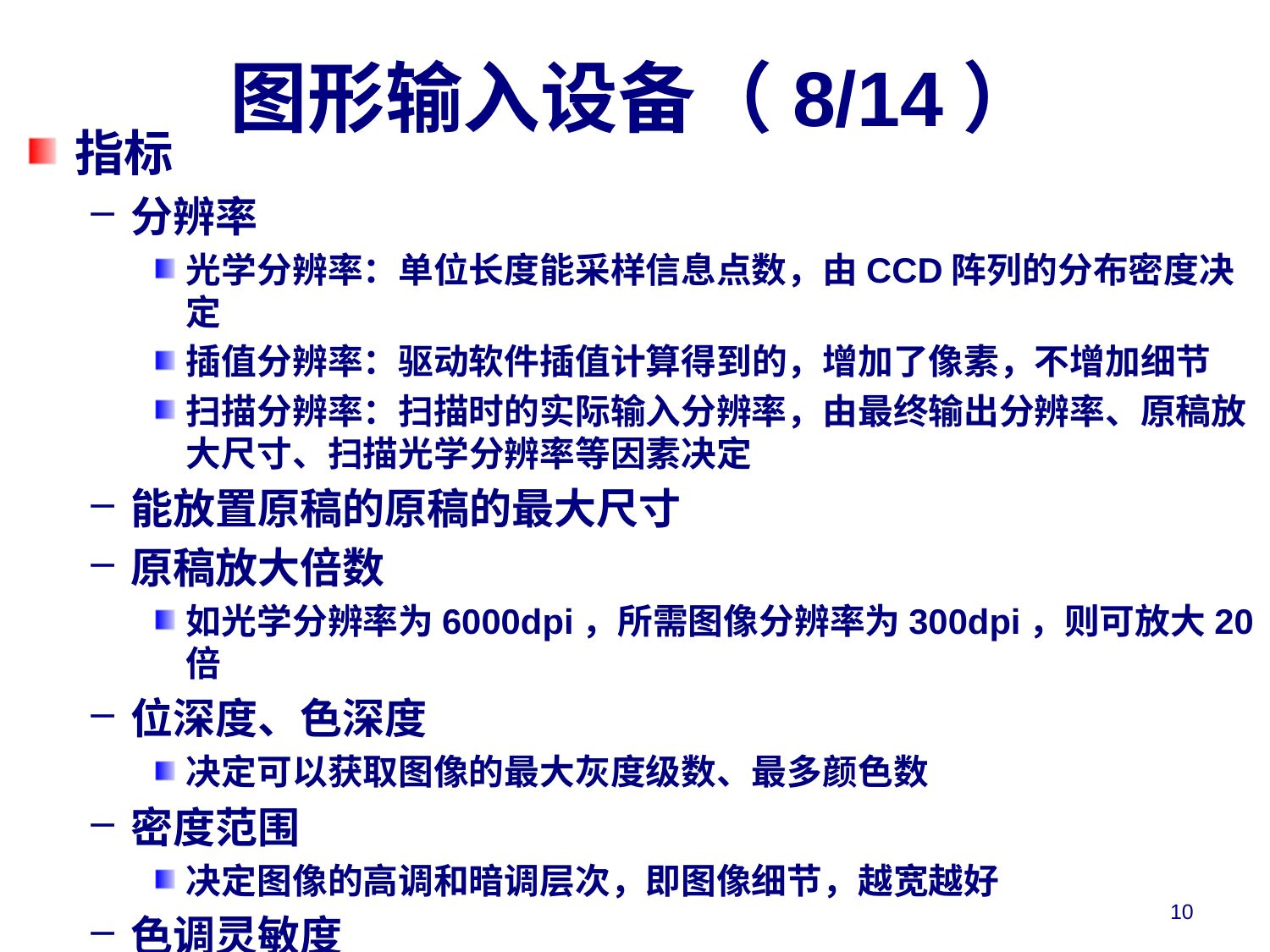

# 图形输入设备（8/14）
指标
分辨率
光学分辨率：单位长度能采样信息点数，由CCD阵列的分布密度决定
插值分辨率：驱动软件插值计算得到的，增加了像素，不增加细节
扫描分辨率：扫描时的实际输入分辨率，由最终输出分辨率、原稿放大尺寸、扫描光学分辨率等因素决定
能放置原稿的原稿的最大尺寸
原稿放大倍数
如光学分辨率为6000dpi，所需图像分辨率为300dpi，则可放大20倍
位深度、色深度
决定可以获取图像的最大灰度级数、最多颜色数
密度范围
决定图像的高调和暗调层次，即图像细节，越宽越好
色调灵敏度
制造商不公开
10